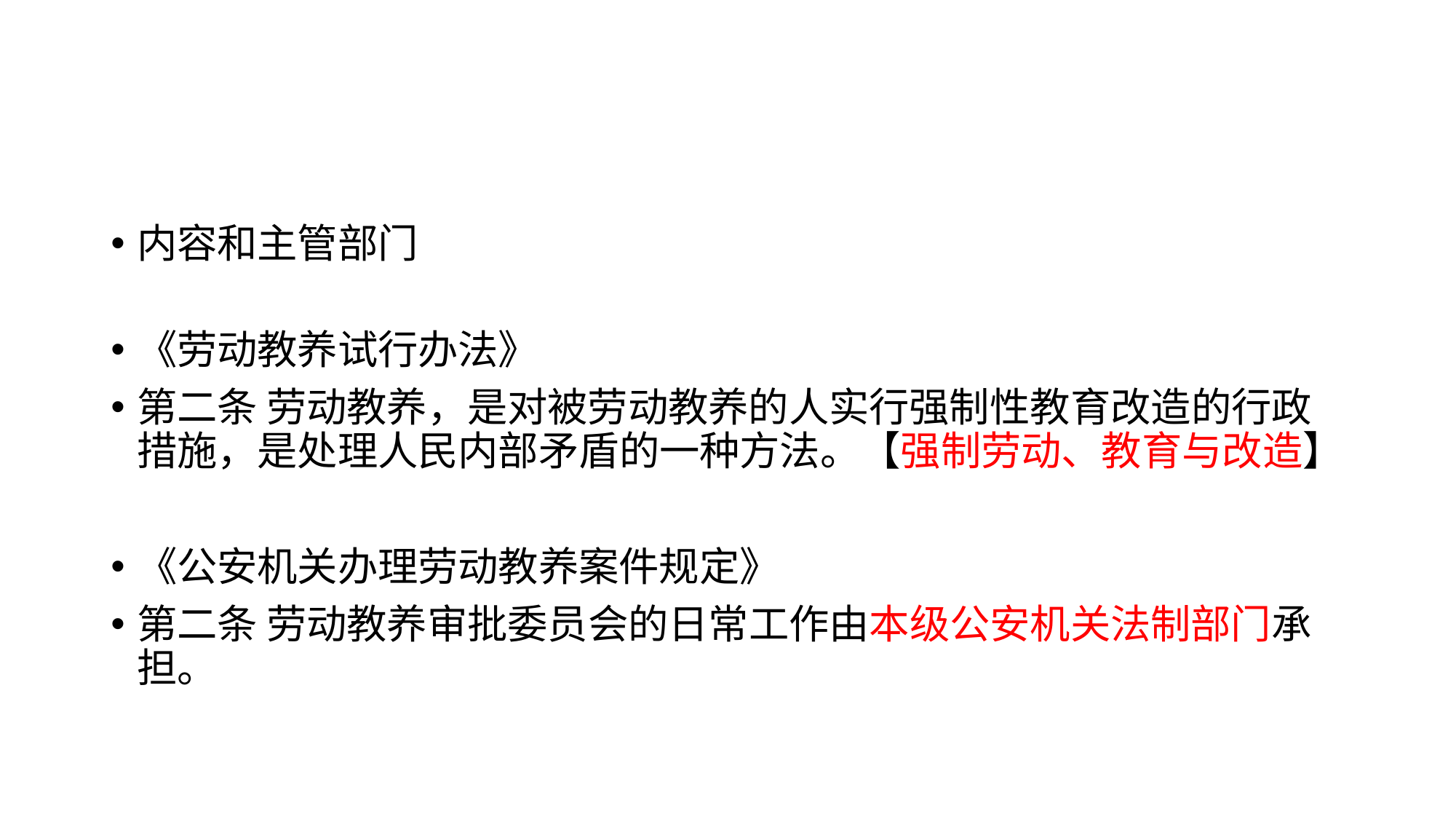

#
内容和主管部门
《劳动教养试行办法》
第二条 劳动教养，是对被劳动教养的人实行强制性教育改造的行政措施，是处理人民内部矛盾的一种方法。【强制劳动、教育与改造】

《公安机关办理劳动教养案件规定》
第二条 劳动教养审批委员会的日常工作由本级公安机关法制部门承担。